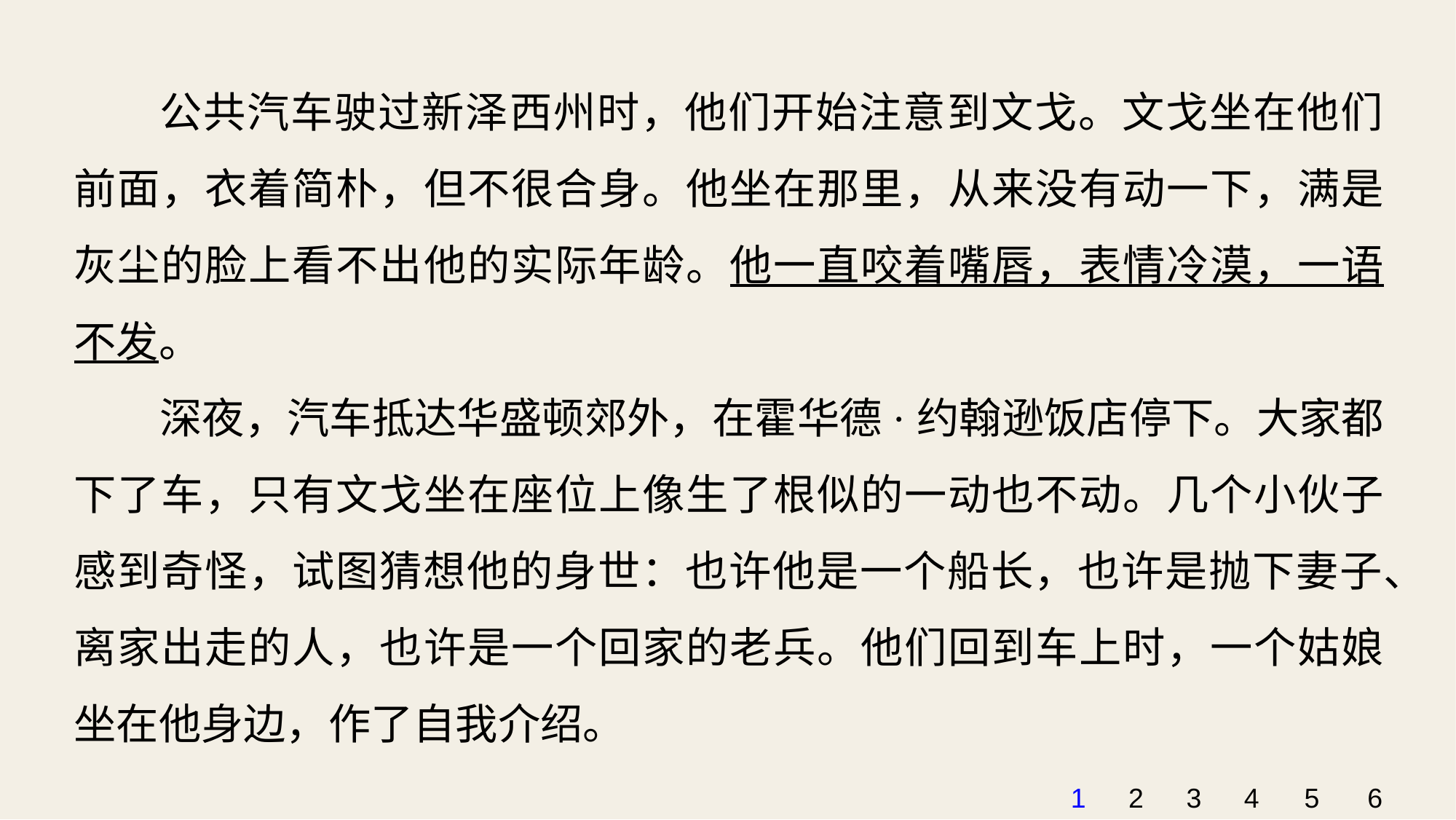

公共汽车驶过新泽西州时，他们开始注意到文戈。文戈坐在他们前面，衣着简朴，但不很合身。他坐在那里，从来没有动一下，满是灰尘的脸上看不出他的实际年龄。他一直咬着嘴唇，表情冷漠，一语不发。
深夜，汽车抵达华盛顿郊外，在霍华德·约翰逊饭店停下。大家都下了车，只有文戈坐在座位上像生了根似的一动也不动。几个小伙子感到奇怪，试图猜想他的身世：也许他是一个船长，也许是抛下妻子、离家出走的人，也许是一个回家的老兵。他们回到车上时，一个姑娘坐在他身边，作了自我介绍。
1
2
3
4
5
6